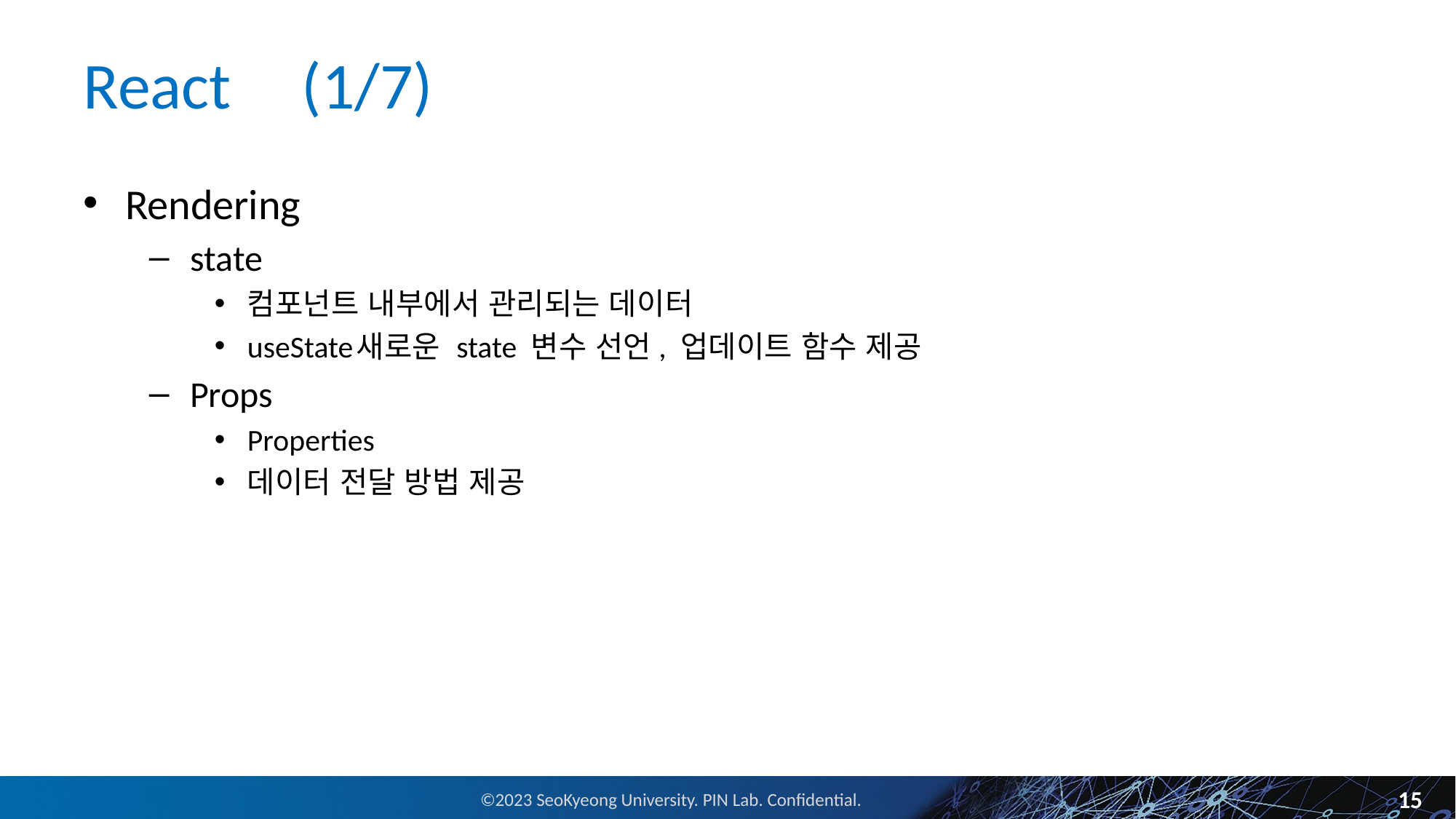

# React	(1/7)
Rendering
state
컴포넌트 내부에서 관리되는 데이터
useState	새로운 state 변수 선언, 업데이트 함수 제공
Props
Properties
데이터 전달 방법 제공
15